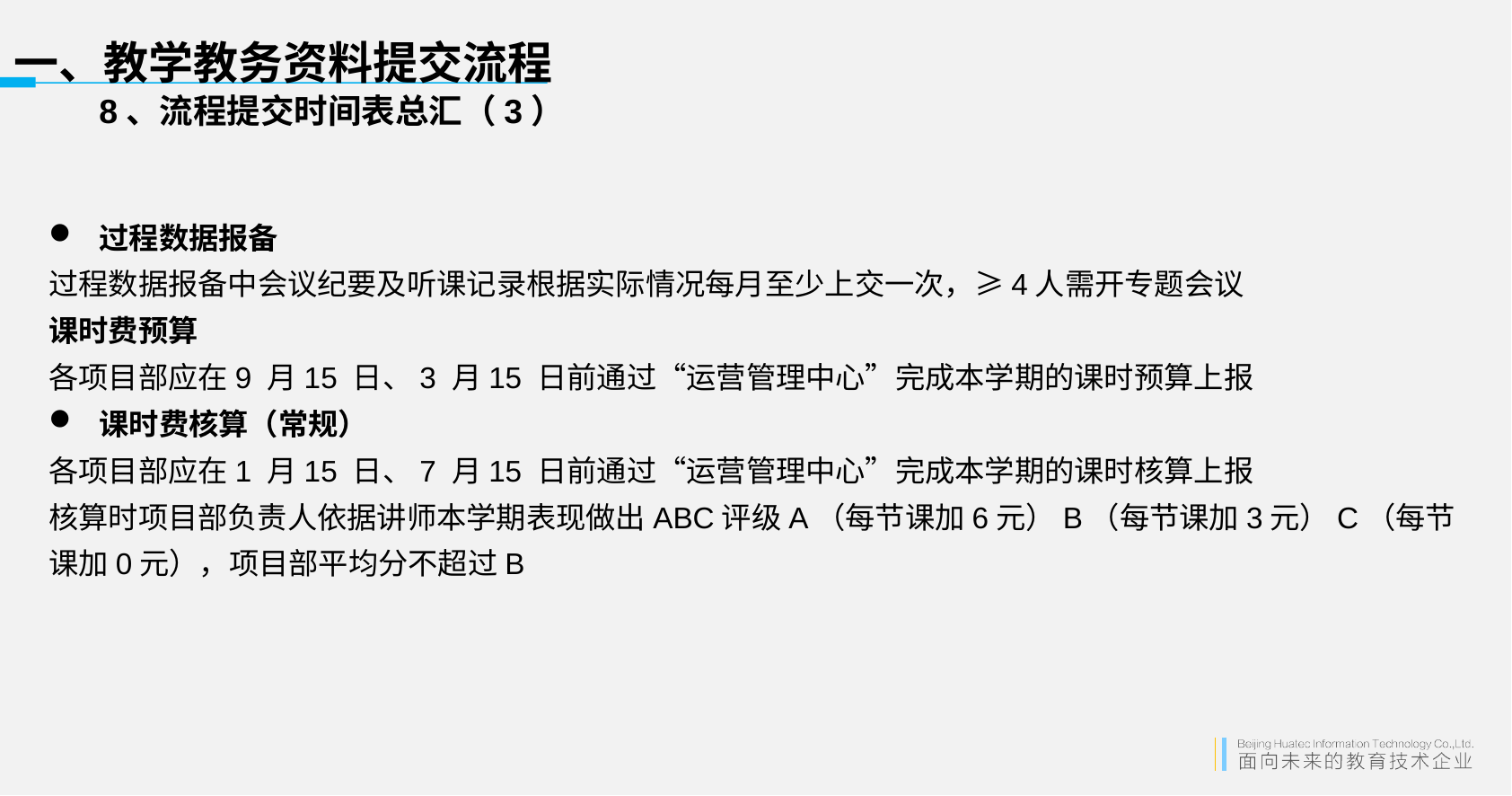

# 一、教学教务资料提交流程

8、流程提交时间表总汇（3）
过程数据报备
过程数据报备中会议纪要及听课记录根据实际情况每月至少上交一次，≥4人需开专题会议
课时费预算
各项目部应在9 月15 日、3 月15 日前通过“运营管理中心”完成本学期的课时预算上报
课时费核算（常规）
各项目部应在1 月15 日、7 月15 日前通过“运营管理中心”完成本学期的课时核算上报
核算时项目部负责人依据讲师本学期表现做出ABC评级A（每节课加6元）B（每节课加3元）C（每节课加0元），项目部平均分不超过B